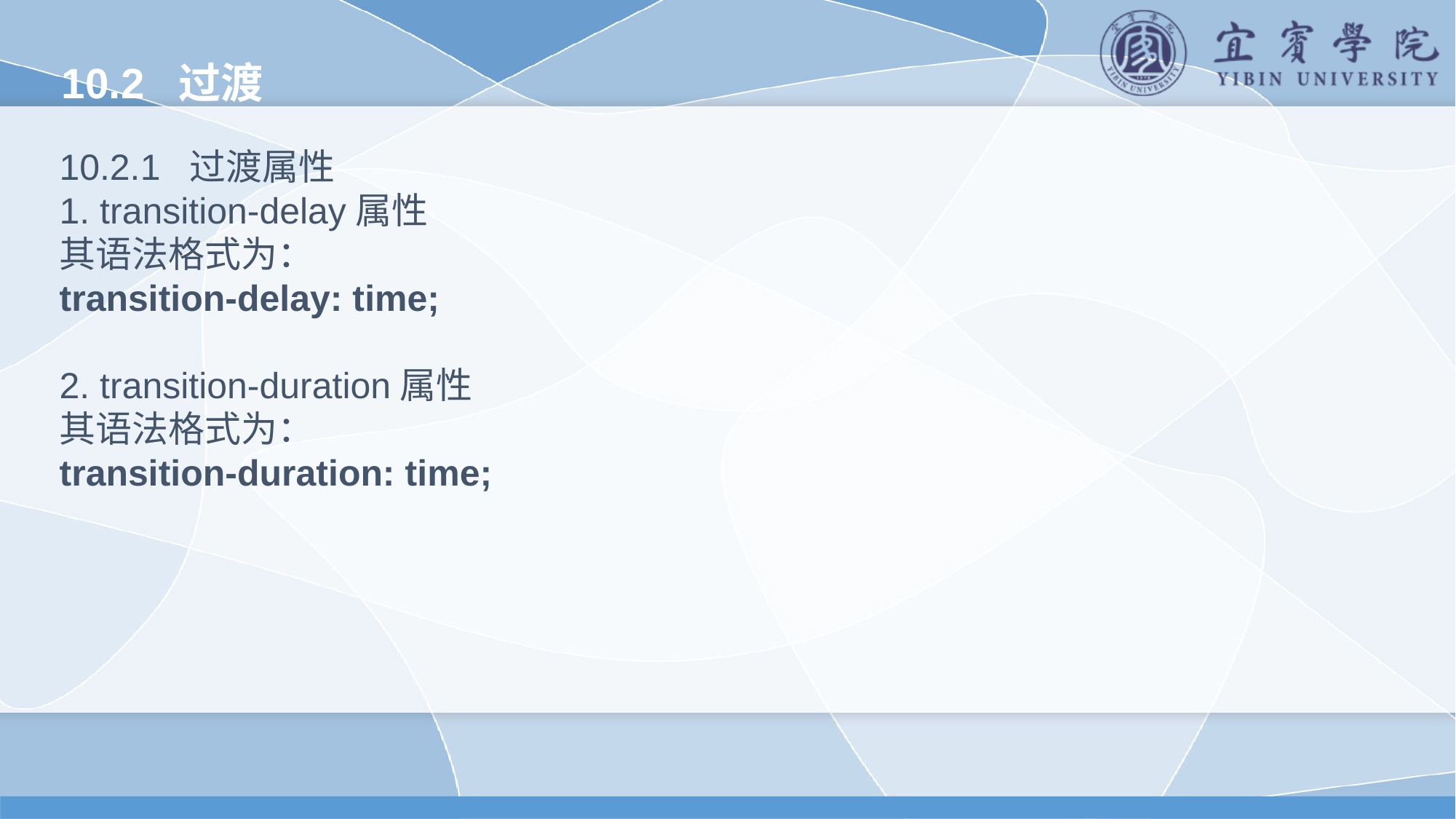

10.2  过渡
10.2.1  过渡属性
1. transition-delay属性
其语法格式为：
transition-delay: time;

2. transition-duration属性
其语法格式为：
transition-duration: time;